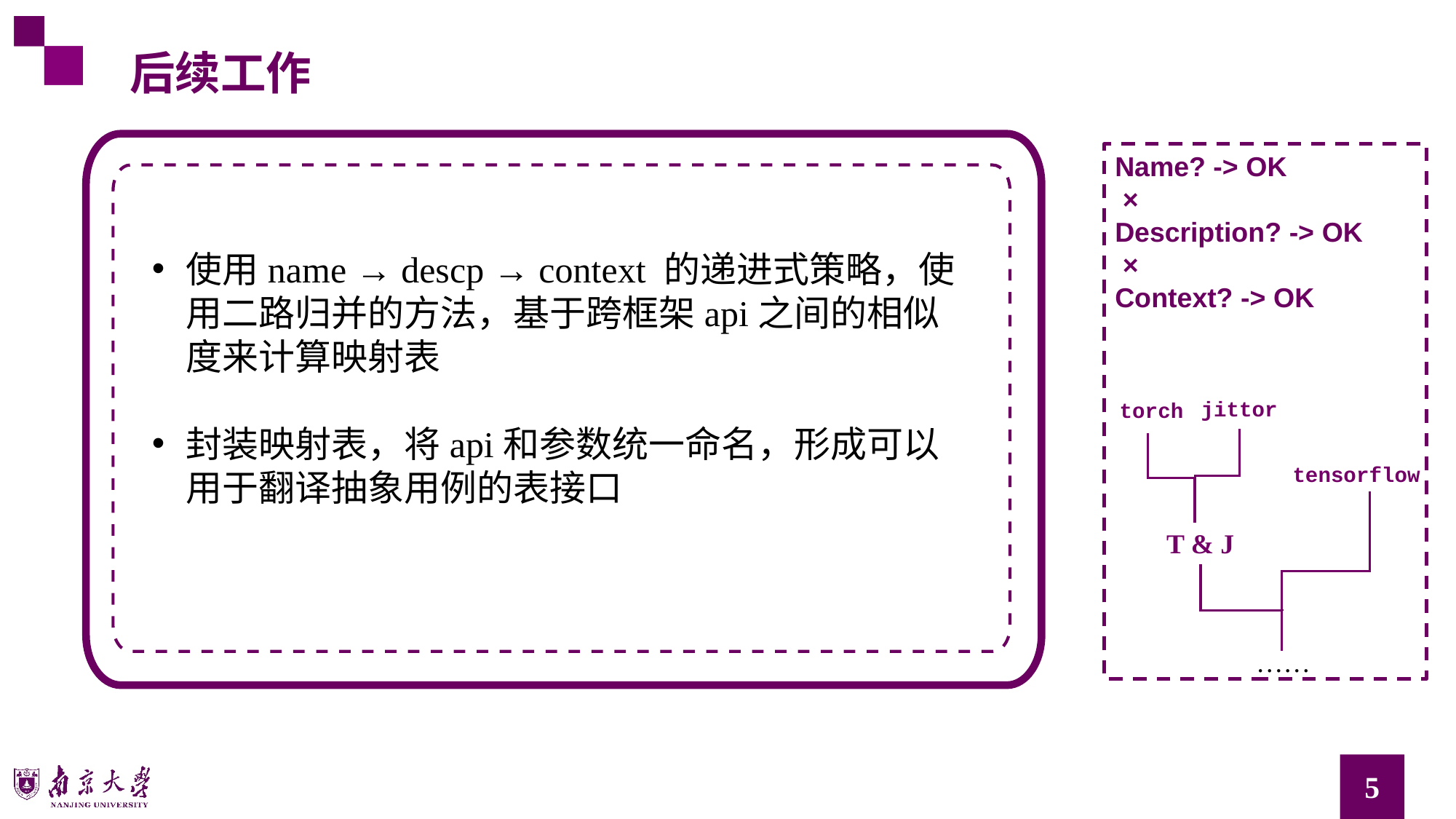

后续工作

Name? -> OK
 ×
Description? -> OK
 ×
Context? -> OK

使用name → descp → context 的递进式策略，使用二路归并的方法，基于跨框架api之间的相似度来计算映射表

封装映射表，将api和参数统一命名，形成可以用于翻译抽象用例的表接口

jittor
torch
tensorflow
T & J
……
5